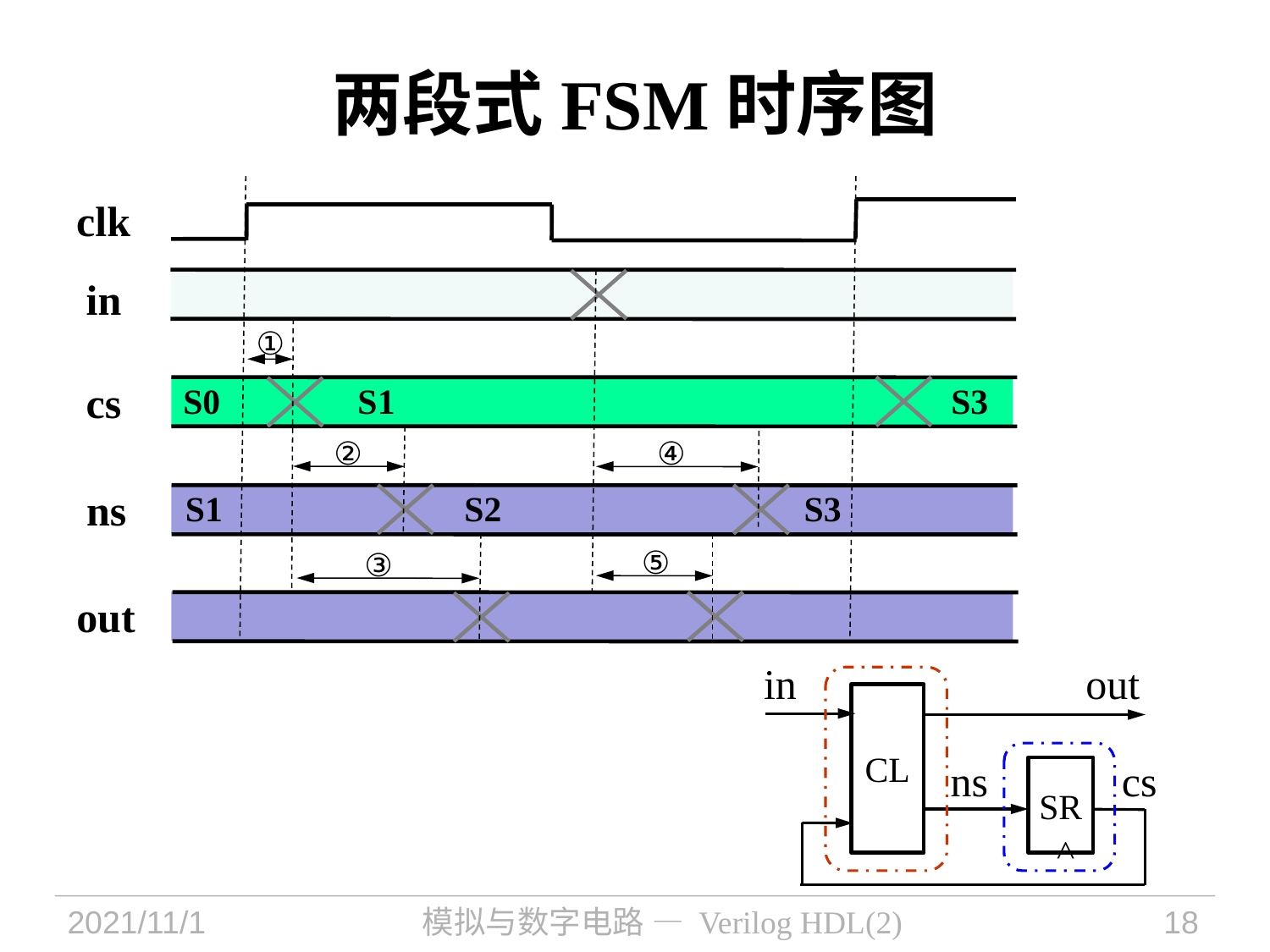

两段式FSM时序图

clk

in

①
cs

S0
S1
S3
②
④
ns

S1
S2
S3
⑤
③
out

in
out
CL
ns
cs
SR
<

2021/11/1
模拟与数字电路 — Verilog HDL(2)
18